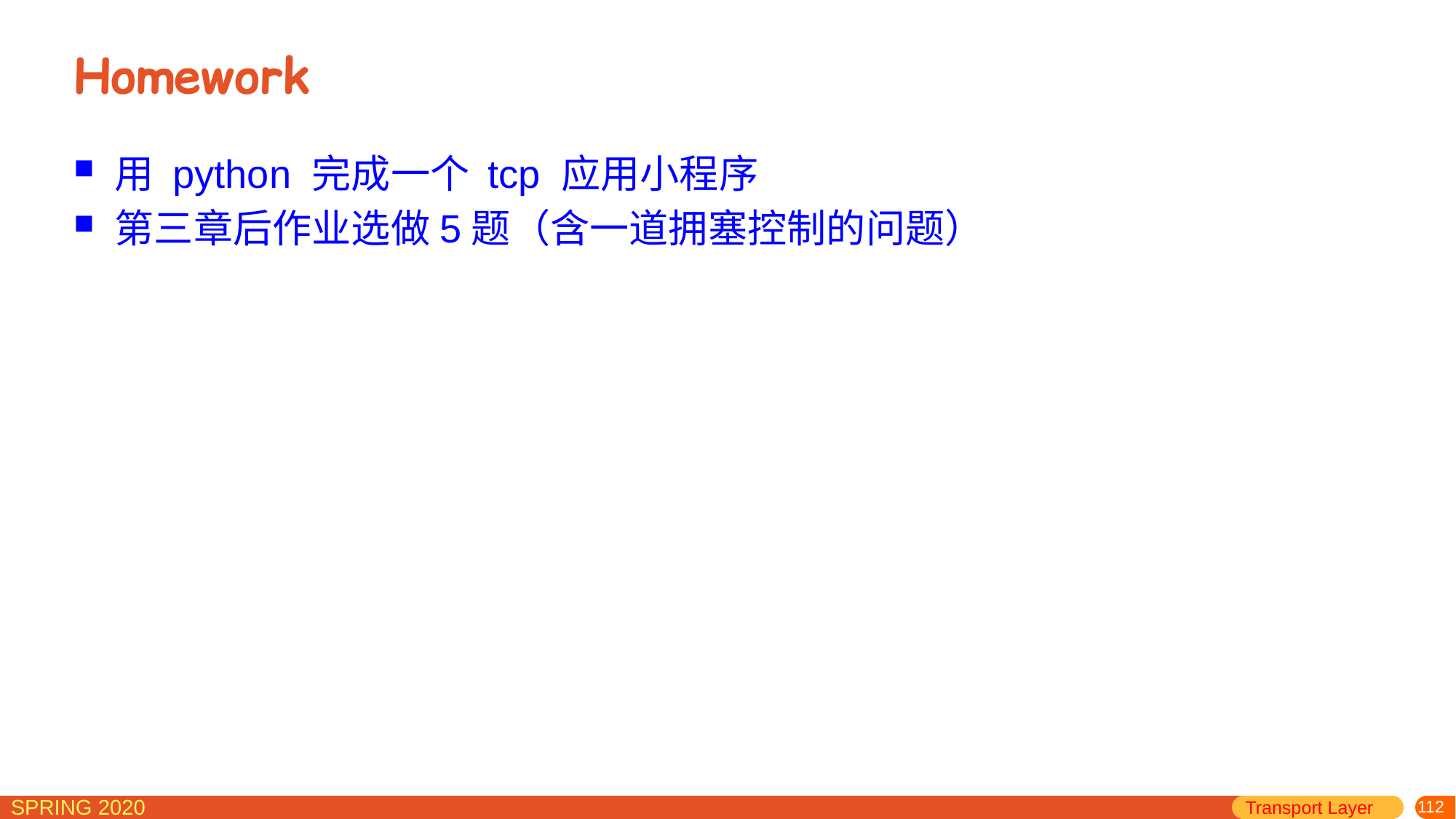

# Homework
用 python 完成一个 tcp 应用小程序
第三章后作业选做5题（含一道拥塞控制的问题）

Transport Layer